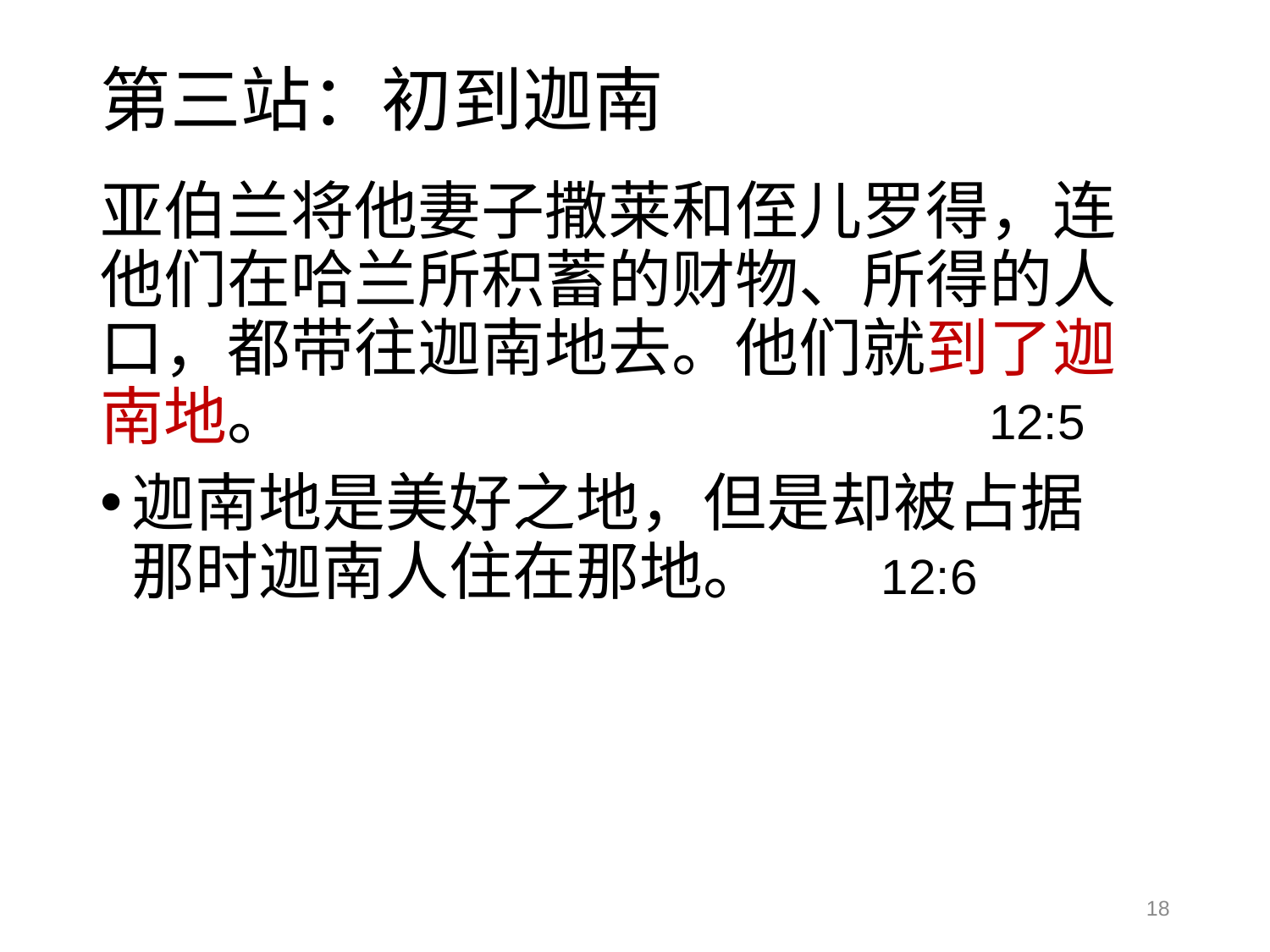

# 第三站：初到迦南
亚伯兰将他妻子撒莱和侄儿罗得，连他们在哈兰所积蓄的财物、所得的人口，都带往迦南地去。他们就到了迦南地。						12:5
迦南地是美好之地，但是却被占据
那时迦南人住在那地。       12:6
18